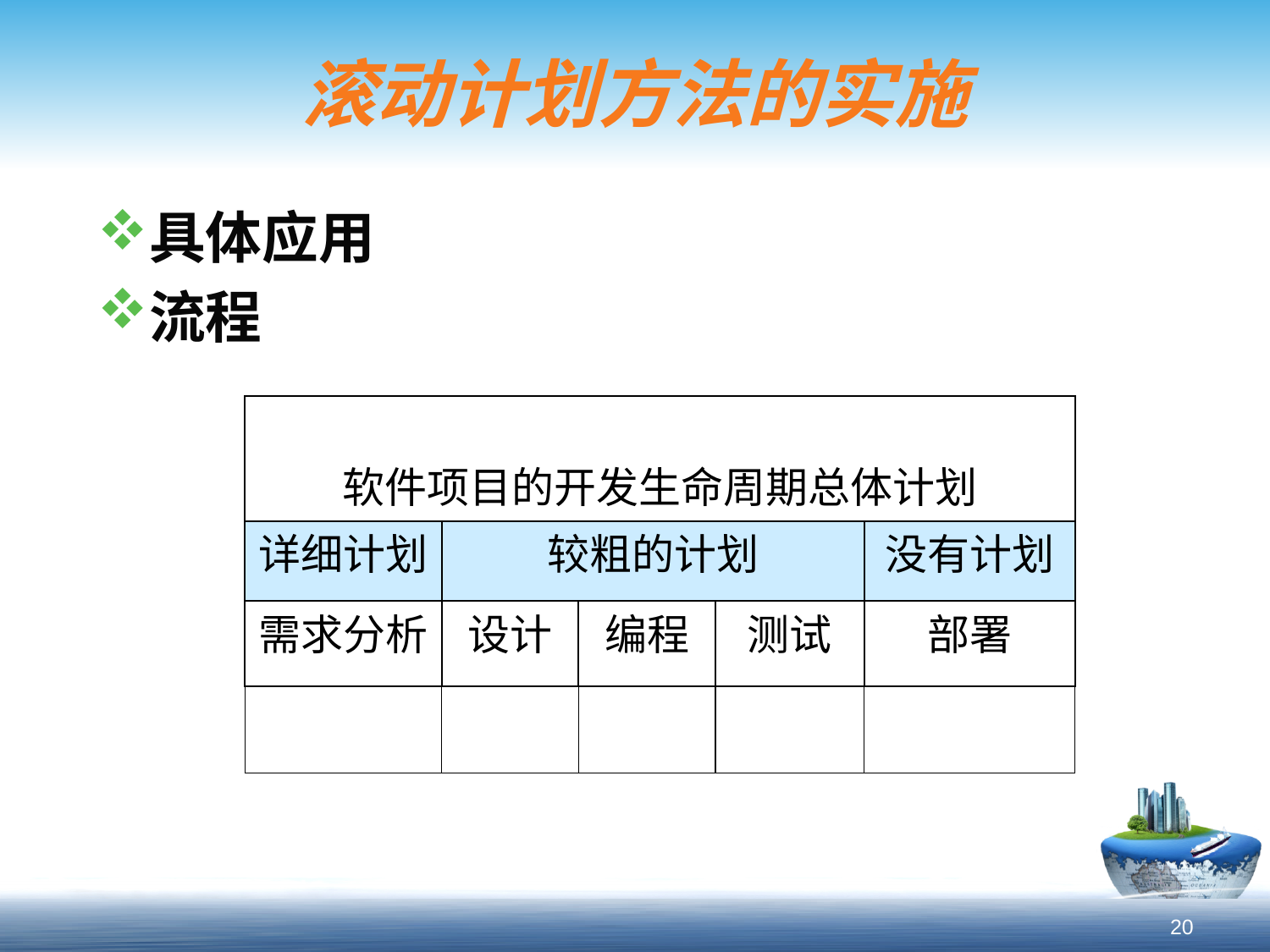

# 滚动计划方法的实施
具体应用
流程
| 软件项目的开发生命周期总体计划 |  |  |  |  |
| --- | --- | --- | --- | --- |
| 详细计划 | 较粗的计划 |  |  | 没有计划 |
| 需求分析 | 设计 | 编程 | 测试 | 部署 |
|  |  |  |  |  |
20